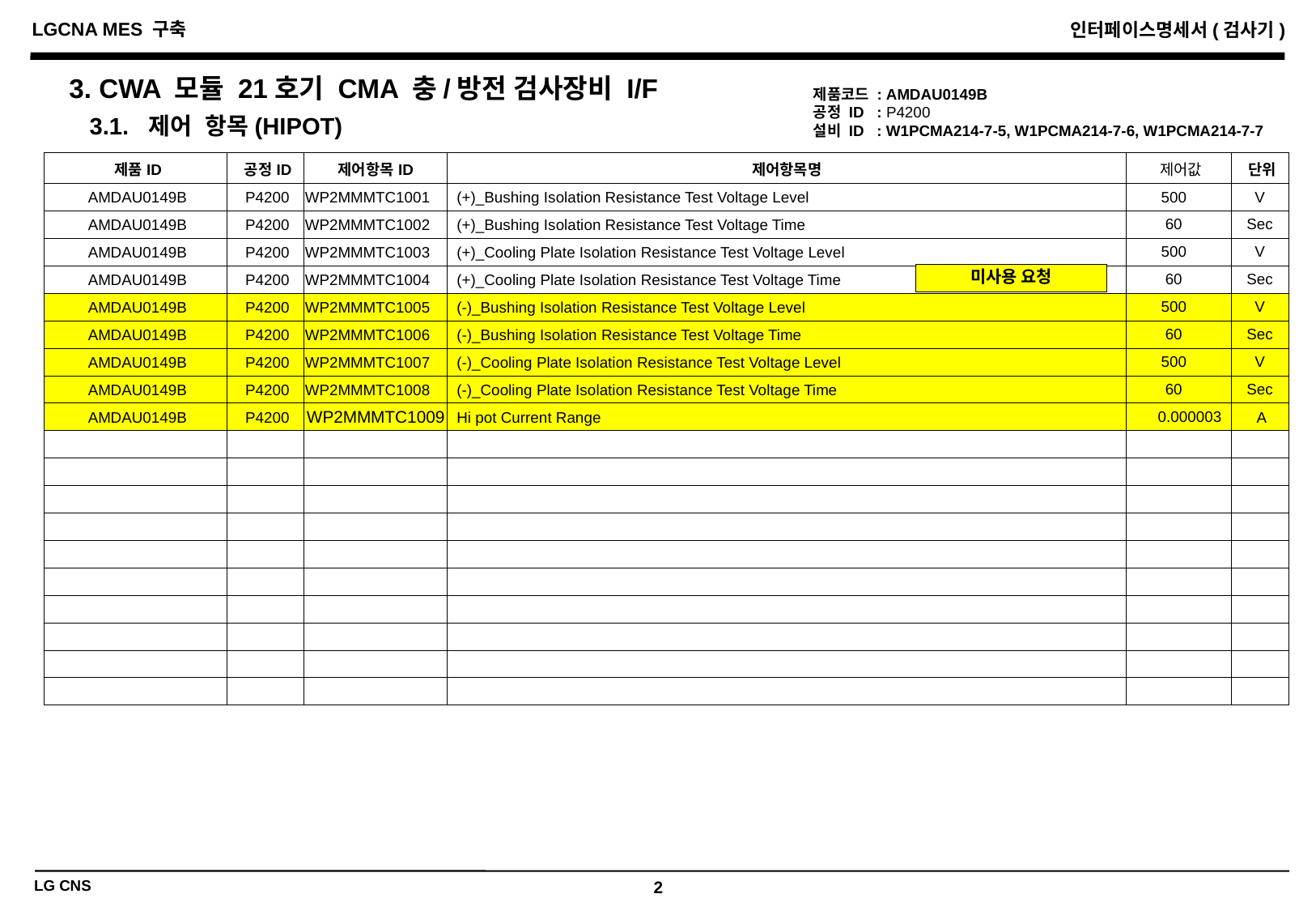

3. CWA 모듈 21호기 CMA 충/방전 검사장비 I/F
제품코드 : AMDAU0149B
공정 ID   : P4200
설비 ID   : W1PCMA214-7-5, W1PCMA214-7-6, W1PCMA214-7-7

3.1.  제어  항목(HIPOT)
| 제품ID | 공정ID | 제어항목ID | 제어항목명 | 제어값 | 단위 |
| --- | --- | --- | --- | --- | --- |
| AMDAU0149B | P4200 | WP2MMMTC1001 | (+)\_Bushing Isolation Resistance Test Voltage Level | 500 | V |
| AMDAU0149B | P4200 | WP2MMMTC1002 | (+)\_Bushing Isolation Resistance Test Voltage Time | 60 | Sec |
| AMDAU0149B | P4200 | WP2MMMTC1003 | (+)\_Cooling Plate Isolation Resistance Test Voltage Level | 500 | V |
| AMDAU0149B | P4200 | WP2MMMTC1004 | (+)\_Cooling Plate Isolation Resistance Test Voltage Time | 60 | Sec |
| AMDAU0149B | P4200 | WP2MMMTC1005 | (-)\_Bushing Isolation Resistance Test Voltage Level | 500 | V |
| AMDAU0149B | P4200 | WP2MMMTC1006 | (-)\_Bushing Isolation Resistance Test Voltage Time | 60 | Sec |
| AMDAU0149B | P4200 | WP2MMMTC1007 | (-)\_Cooling Plate Isolation Resistance Test Voltage Level | 500 | V |
| AMDAU0149B | P4200 | WP2MMMTC1008 | (-)\_Cooling Plate Isolation Resistance Test Voltage Time | 60 | Sec |
| AMDAU0149B | P4200 | WP2MMMTC1009 | Hi pot Current Range | 0.000003 | A |
|  |  |  |  |  |  |
|  |  |  |  |  |  |
|  |  |  |  |  |  |
|  |  |  |  |  |  |
|  |  |  |  |  |  |
|  |  |  |  |  |  |
|  |  |  |  |  |  |
|  |  |  |  |  |  |
|  |  |  |  |  |  |
|  |  |  |  |  |  |
미사용 요청